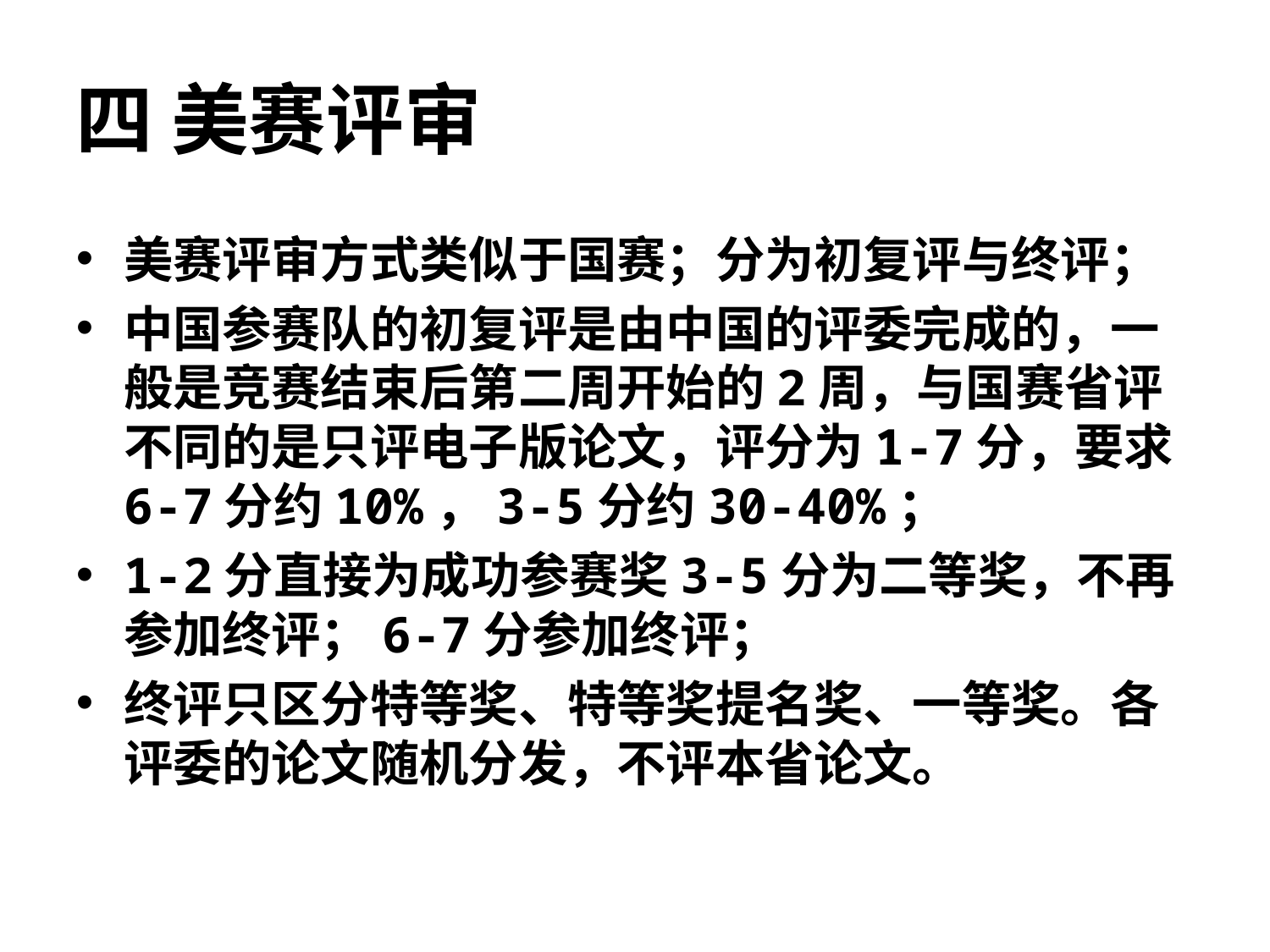

# 四 美赛评审
美赛评审方式类似于国赛；分为初复评与终评；
中国参赛队的初复评是由中国的评委完成的，一般是竞赛结束后第二周开始的2周，与国赛省评不同的是只评电子版论文，评分为1-7分，要求6-7分约10%，3-5分约30-40%；
1-2分直接为成功参赛奖3-5分为二等奖，不再参加终评；6-7分参加终评；
终评只区分特等奖、特等奖提名奖、一等奖。各评委的论文随机分发，不评本省论文。